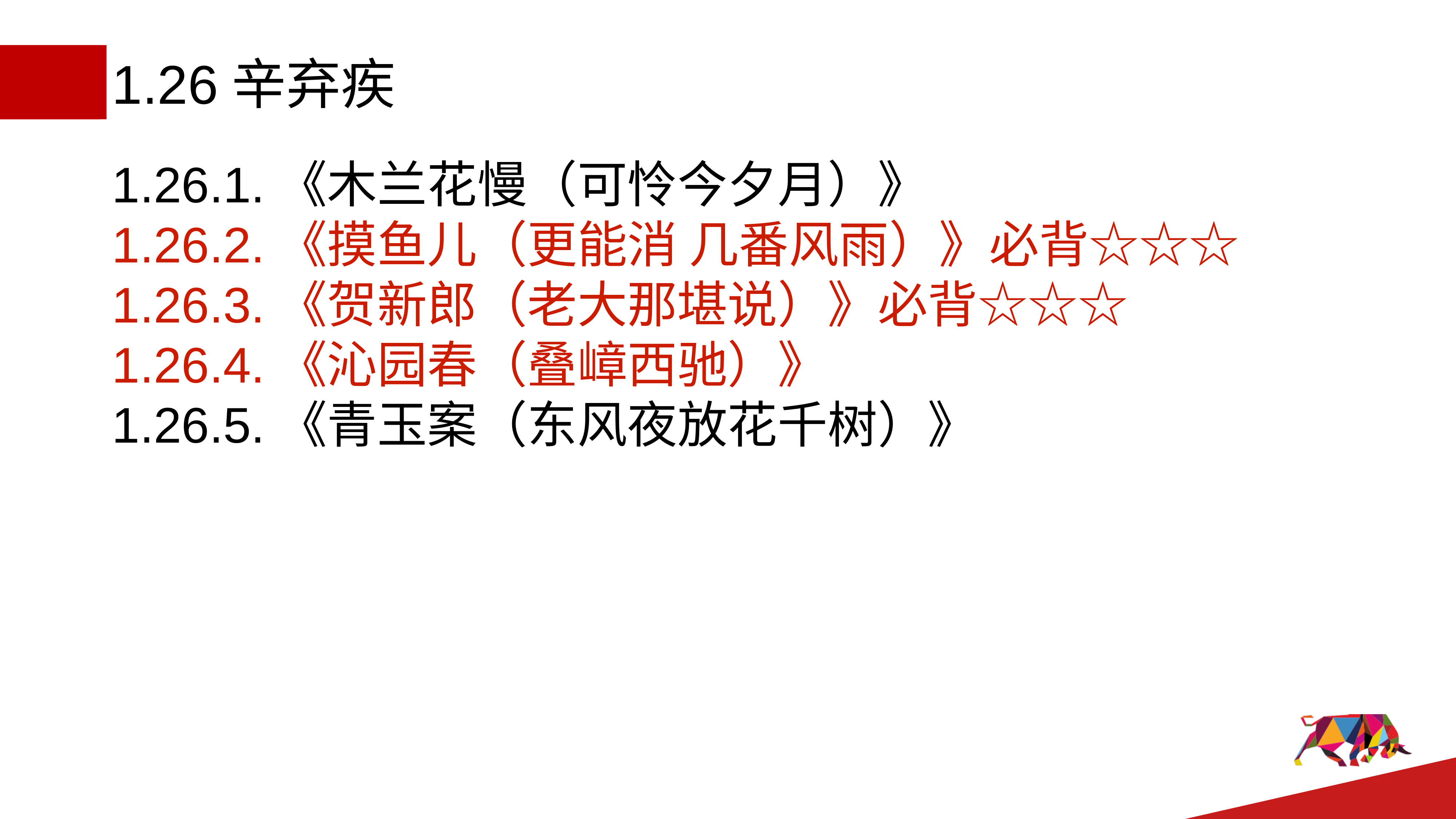

# 1.26辛弃疾
1.26.1.《木兰花慢（可怜今夕月）》
1.26.2.《摸鱼儿（更能消 几番风雨）》必背☆☆☆
1.26.3.《贺新郎（老大那堪说）》必背☆☆☆
1.26.4.《沁园春（叠嶂西驰）》
1.26.5.《青玉案（东风夜放花千树）》